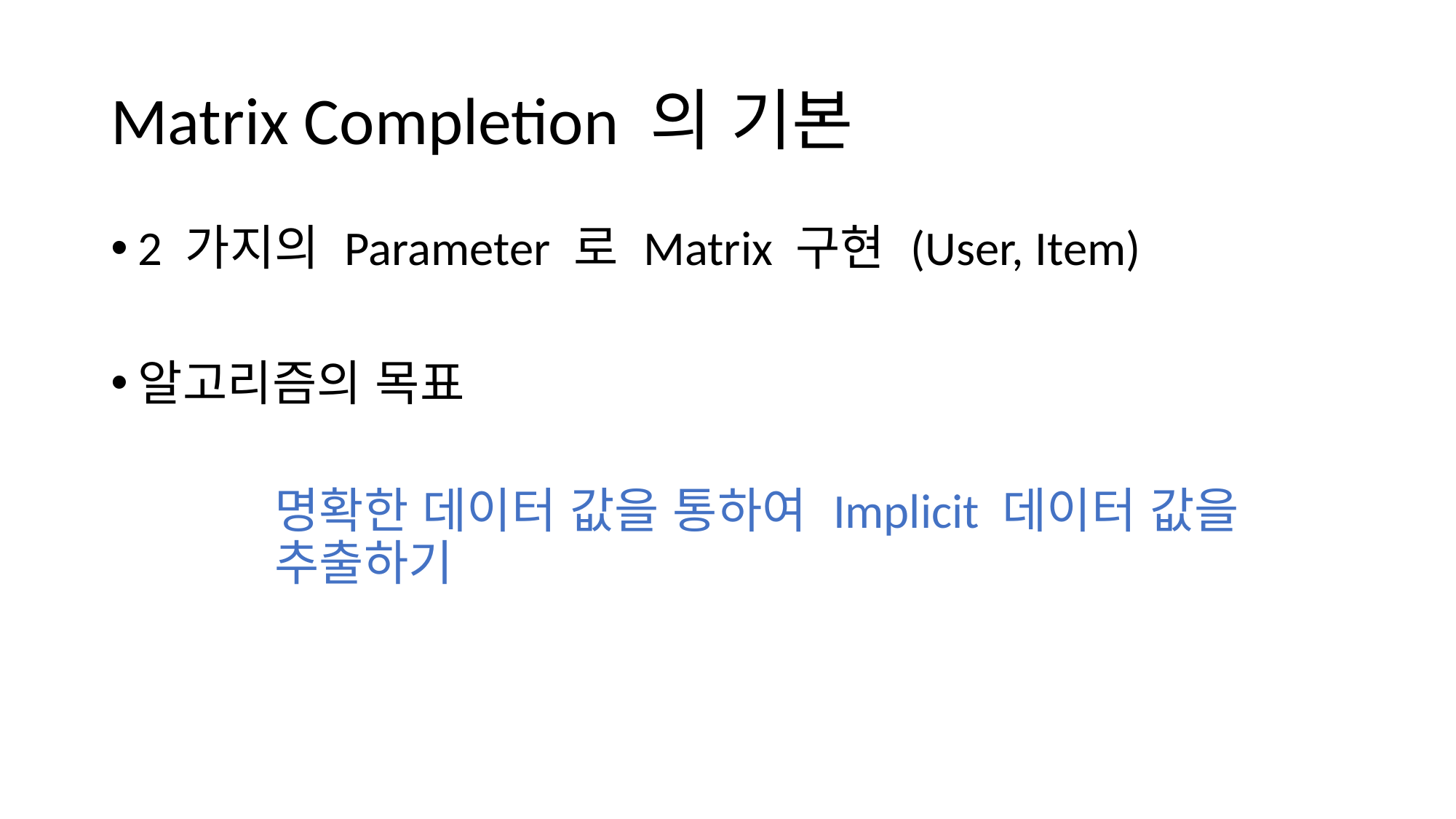

# Matrix Completion 의 기본
2 가지의 Parameter 로 Matrix 구현 (User, Item)

알고리즘의 목표

명확한 데이터 값을 통하여 Implicit 데이터 값을 추출하기